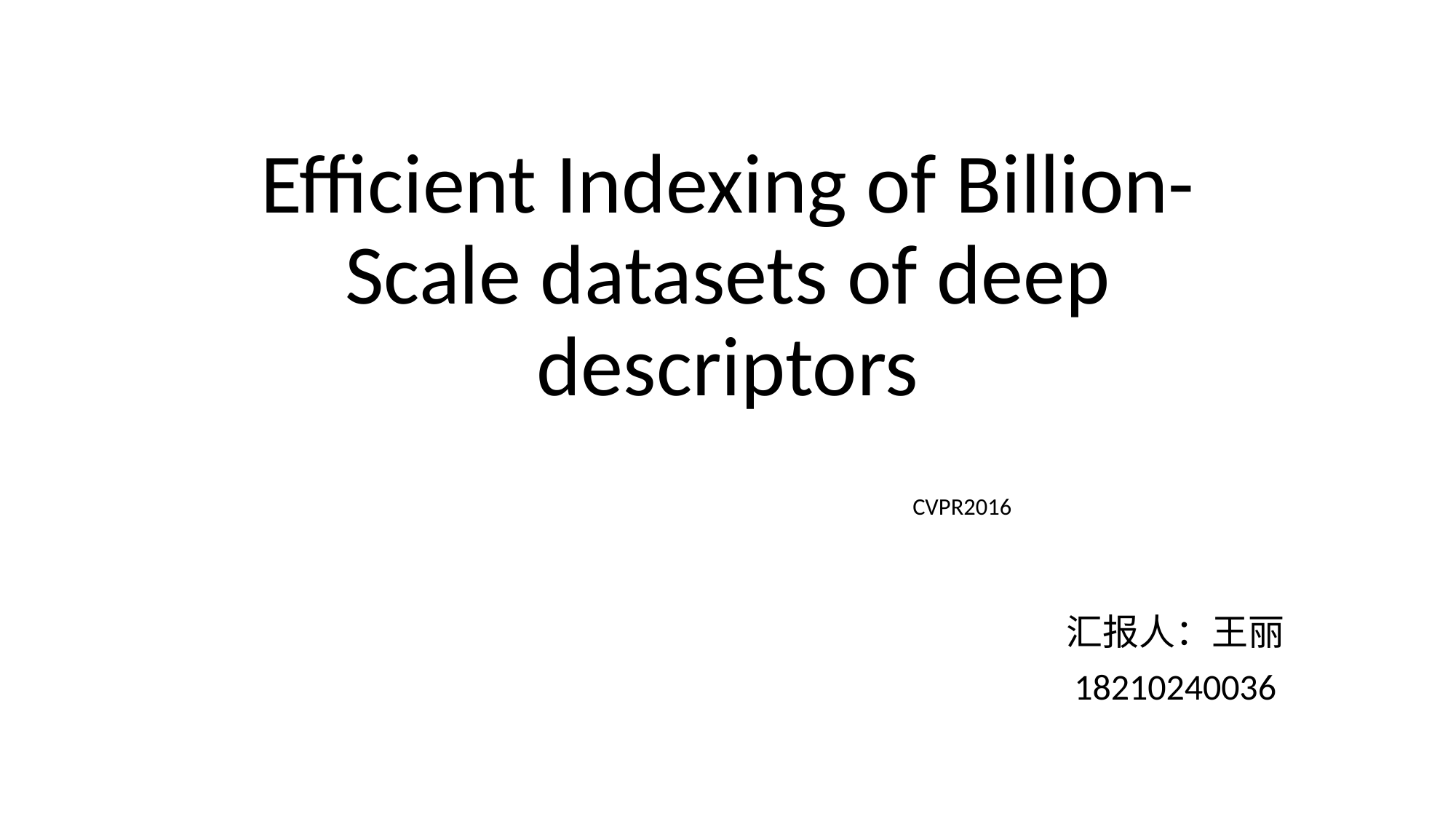

# Efficient Indexing of Billion-Scale datasets of deep descriptors
                                                                                                     CVPR2016
汇报人：王丽
18210240036